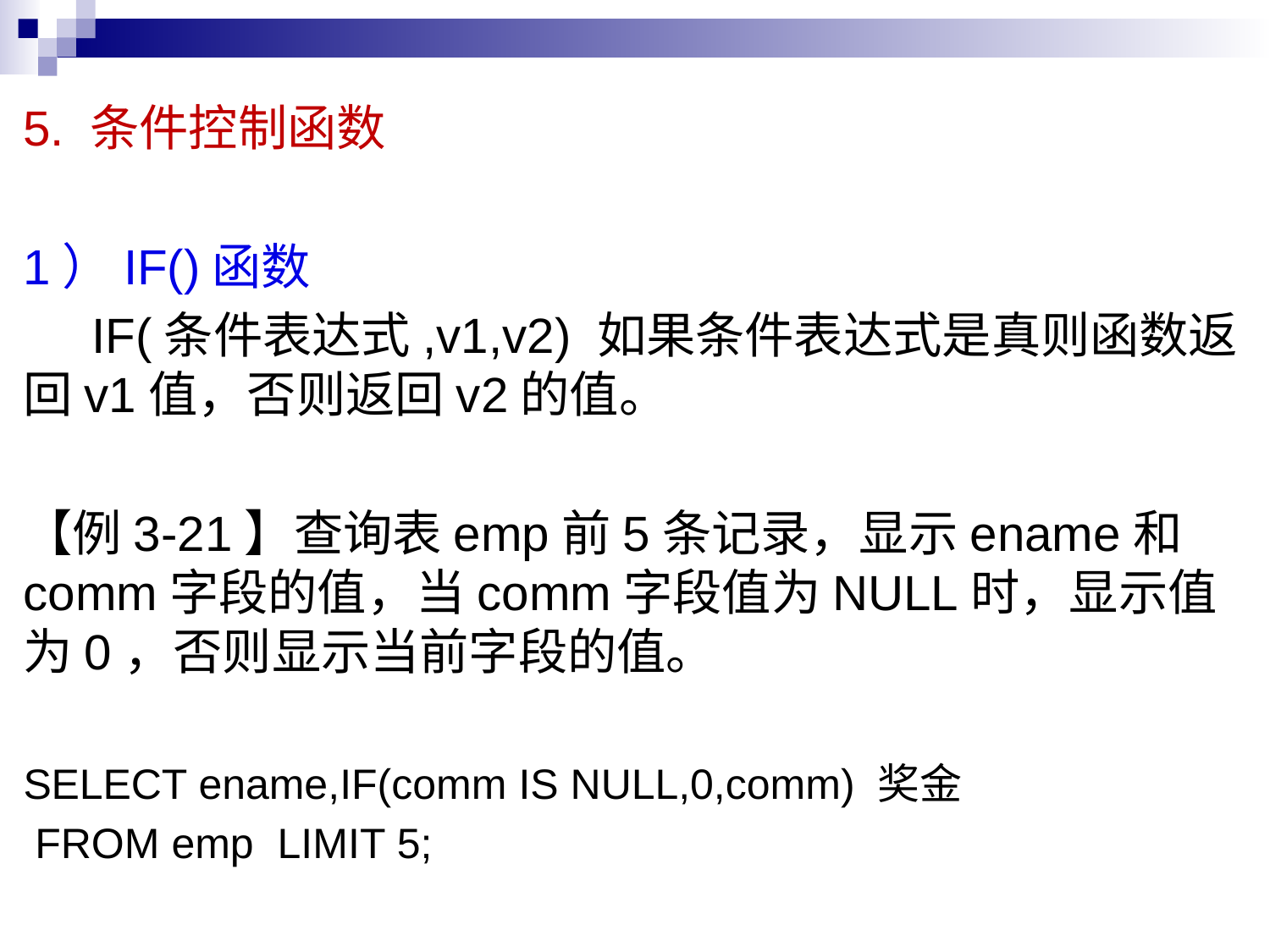

5. 条件控制函数

1）IF()函数
     IF(条件表达式,v1,v2) 如果条件表达式是真则函数返回v1值，否则返回v2的值。

【例3-21】查询表emp前5条记录，显示ename和comm字段的值，当comm字段值为NULL时，显示值为0，否则显示当前字段的值。

SELECT ename,IF(comm IS NULL,0,comm) 奖金
 FROM emp  LIMIT 5;